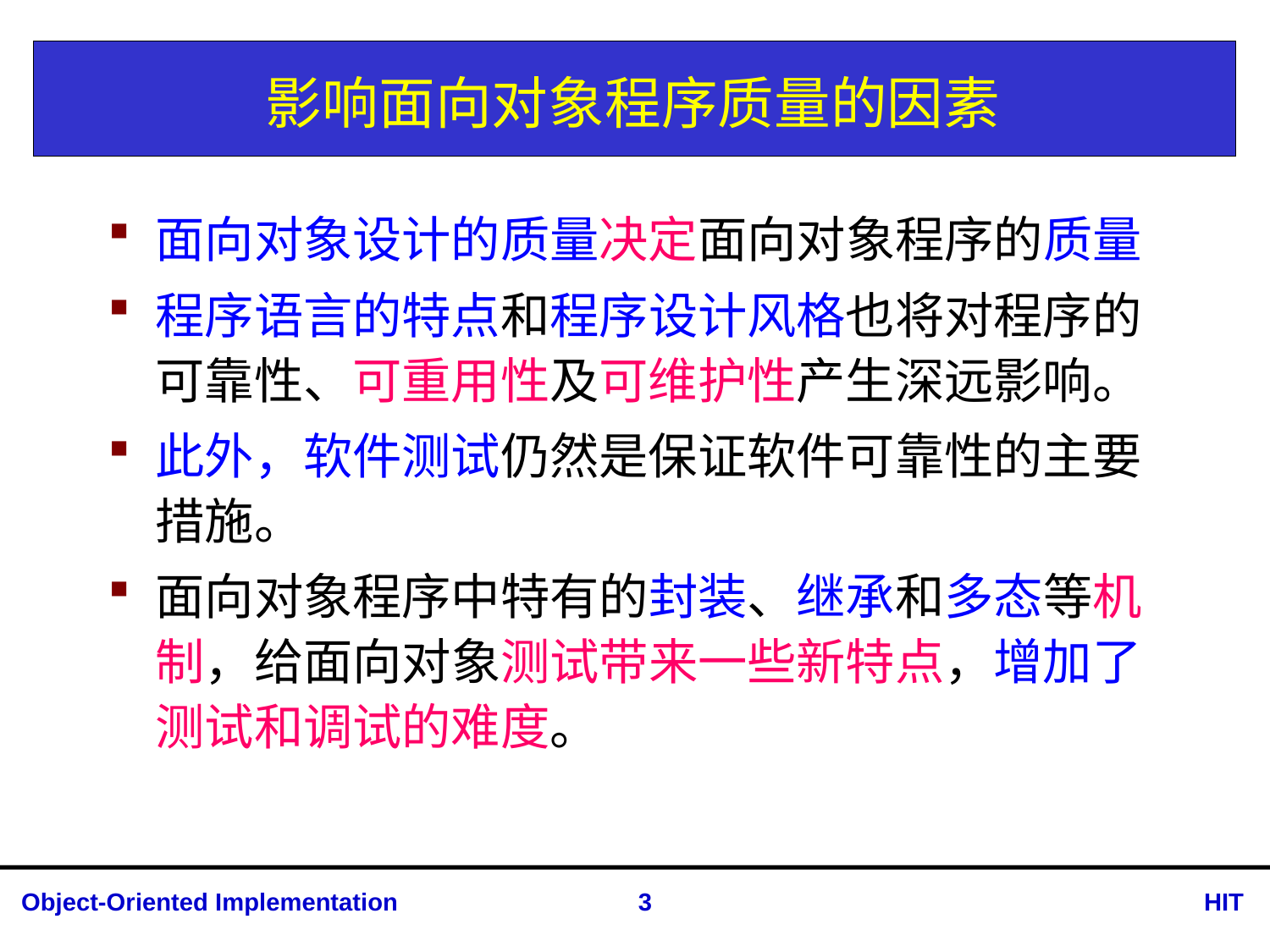

# 影响面向对象程序质量的因素
面向对象设计的质量决定面向对象程序的质量
程序语言的特点和程序设计风格也将对程序的可靠性、可重用性及可维护性产生深远影响。
此外，软件测试仍然是保证软件可靠性的主要措施。
面向对象程序中特有的封装、继承和多态等机制，给面向对象测试带来一些新特点，增加了测试和调试的难度。